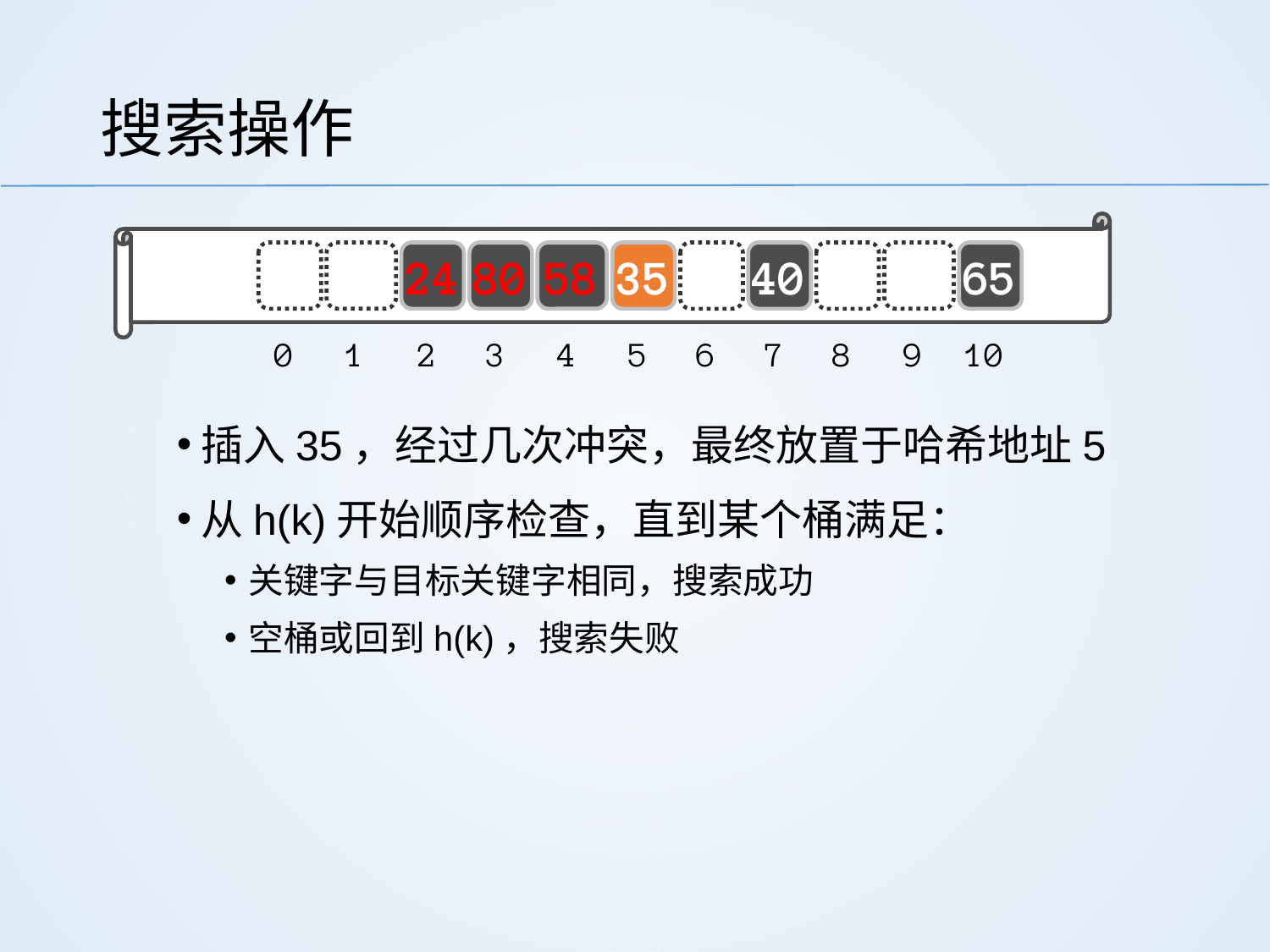

# 搜索操作

24
80
58
35

40

65
0
1
2
3
4
5
6
7
8
9
10
插入35，经过几次冲突，最终放置于哈希地址5
从h(k)开始顺序检查，直到某个桶满足：
关键字与目标关键字相同，搜索成功
空桶或回到h(k)，搜索失败